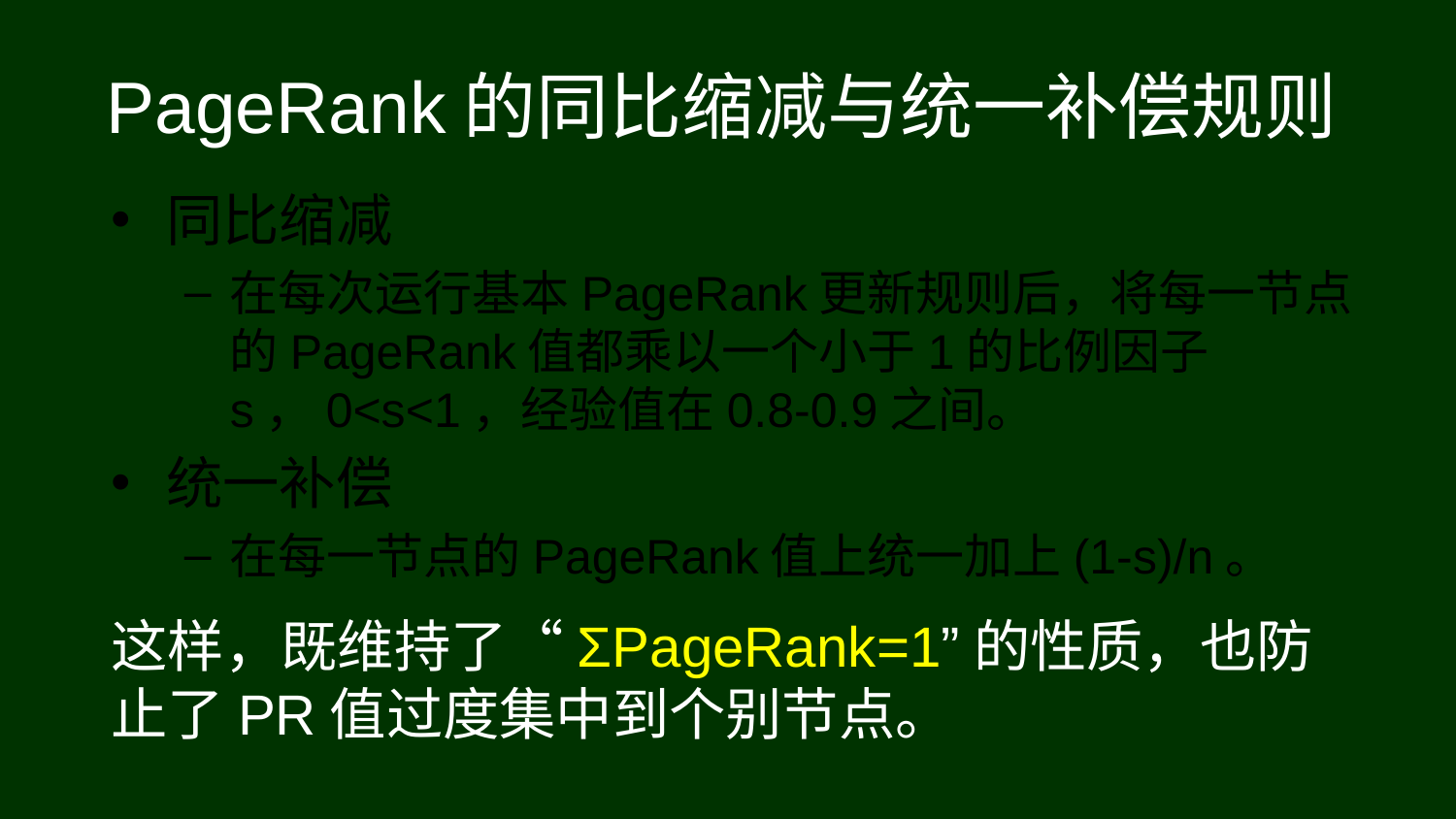

# PageRank的同比缩减与统一补偿规则
同比缩减
在每次运行基本PageRank更新规则后，将每一节点的PageRank值都乘以一个小于1的比例因子s，0<s<1，经验值在0.8-0.9之间。
统一补偿
在每一节点的PageRank值上统一加上(1-s)/n。
这样，既维持了“ΣPageRank=1”的性质，也防止了PR值过度集中到个别节点。